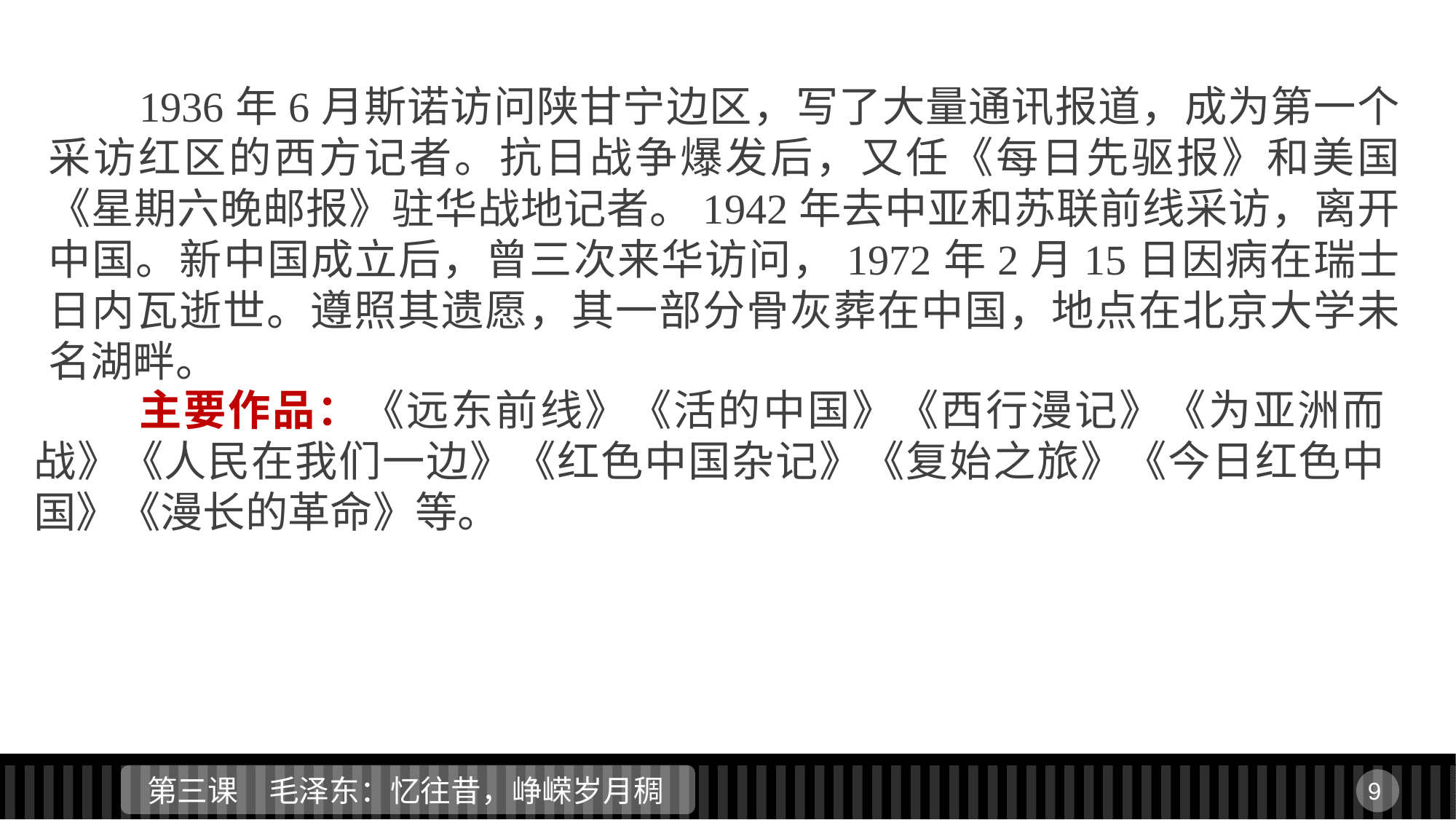

1936年6月斯诺访问陕甘宁边区，写了大量通讯报道，成为第一个采访红区的西方记者。抗日战争爆发后，又任《每日先驱报》和美国《星期六晚邮报》驻华战地记者。1942年去中亚和苏联前线采访，离开中国。新中国成立后，曾三次来华访问，1972年2月15日因病在瑞士日内瓦逝世。遵照其遗愿，其一部分骨灰葬在中国，地点在北京大学未名湖畔。
        主要作品：《远东前线》《活的中国》《西行漫记》《为亚洲而战》《人民在我们一边》《红色中国杂记》《复始之旅》《今日红色中国》《漫长的革命》等。